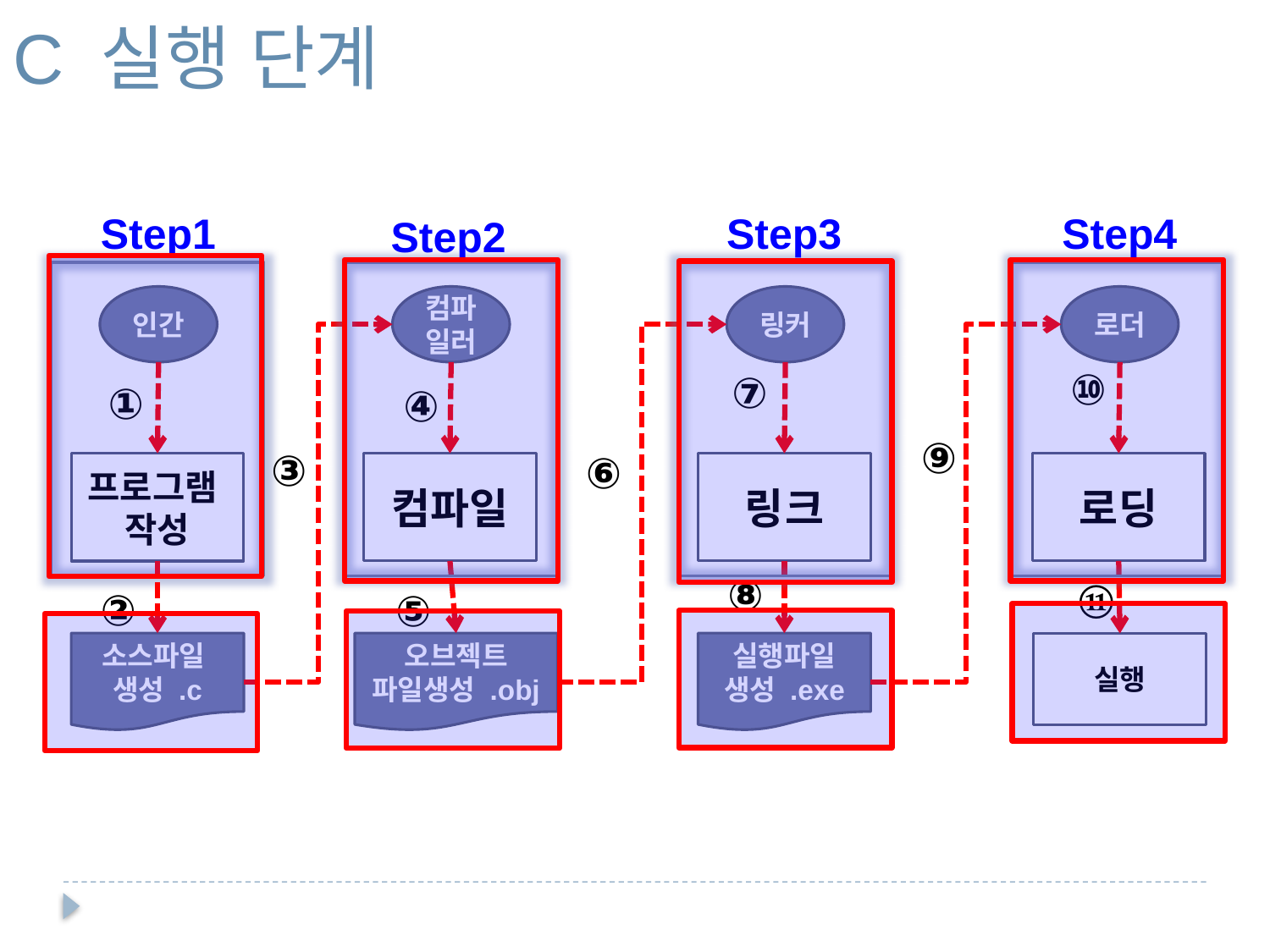

C 실행 단계
Step1
Step3
Step4
Step2

인간
컴파일러
링커
로더
①
④
⑩
⑦
③
⑥
⑨
프로그램
작성
컴파일
링크
로딩
②

⑤
⑧

⑪

소스파일
생성 .c
오브젝트
파일생성 .obj
실행파일
생성 .exe
실행